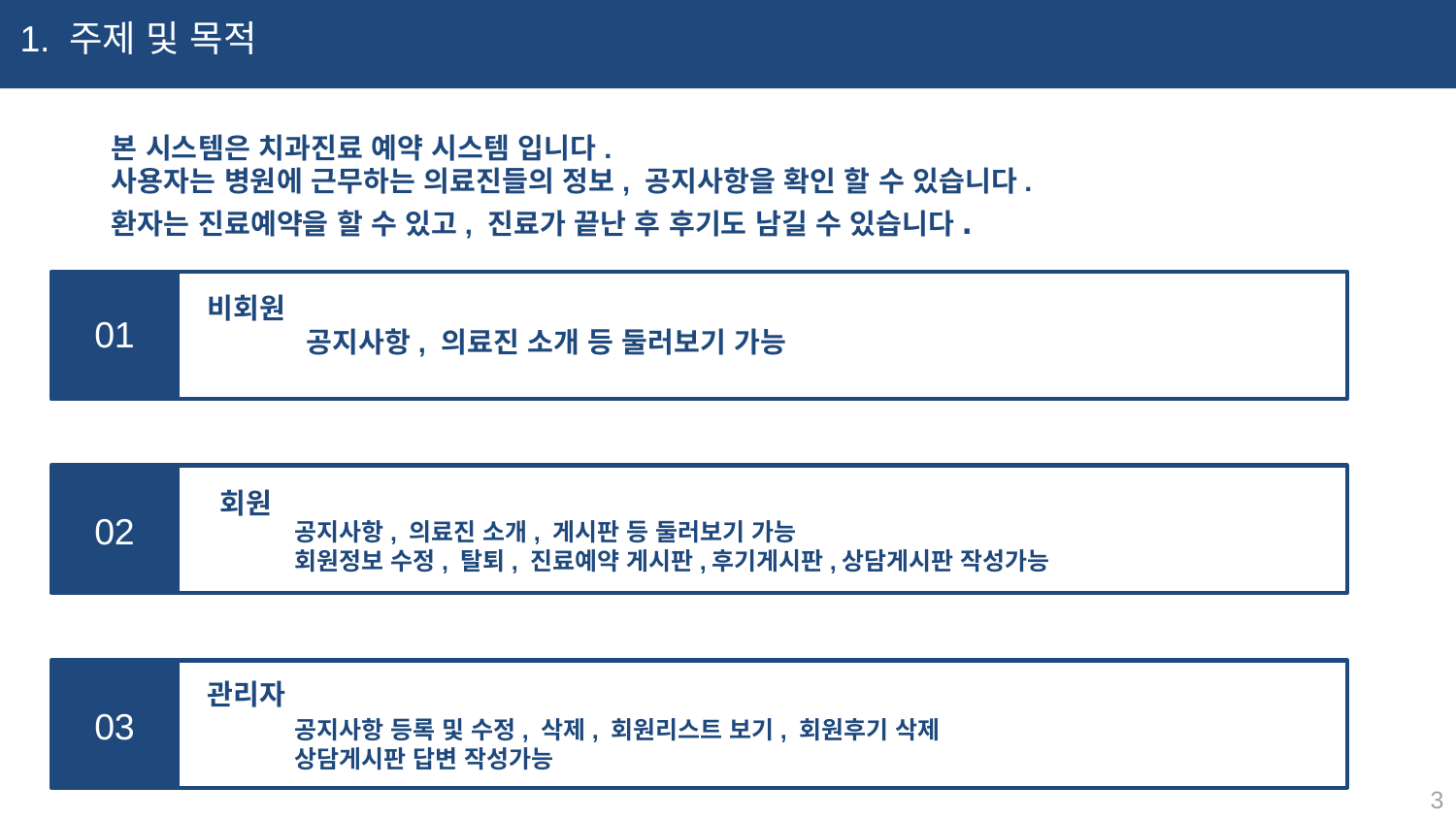

1. 주제 및 목적
본 시스템은 치과진료 예약 시스템 입니다.
사용자는 병원에 근무하는 의료진들의 정보, 공지사항을 확인 할 수 있습니다.
환자는 진료예약을 할 수 있고, 진료가 끝난 후 후기도 남길 수 있습니다.

비회원
01
공지사항, 의료진 소개 등 둘러보기 가능

회원
02
공지사항, 의료진 소개, 게시판 등 둘러보기 가능
회원정보 수정, 탈퇴, 진료예약 게시판,후기게시판,상담게시판 작성가능

관리자
03
공지사항 등록 및 수정, 삭제, 회원리스트 보기, 회원후기 삭제
상담게시판 답변 작성가능
3